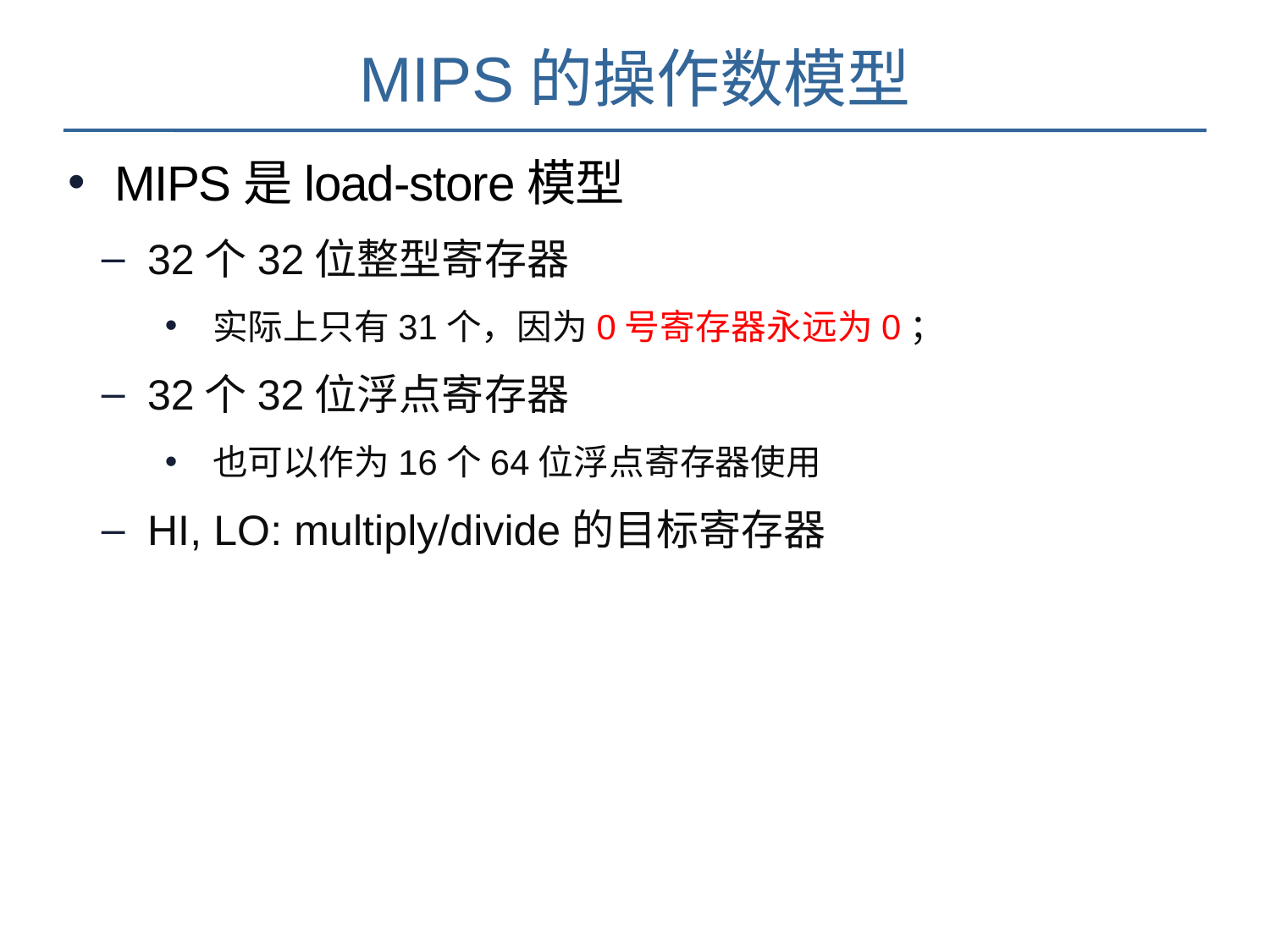

# MIPS的操作数模型
MIPS是load-store模型
32个32位整型寄存器
实际上只有31个，因为0号寄存器永远为0；
32个32位浮点寄存器
也可以作为16个64位浮点寄存器使用
HI, LO: multiply/divide的目标寄存器